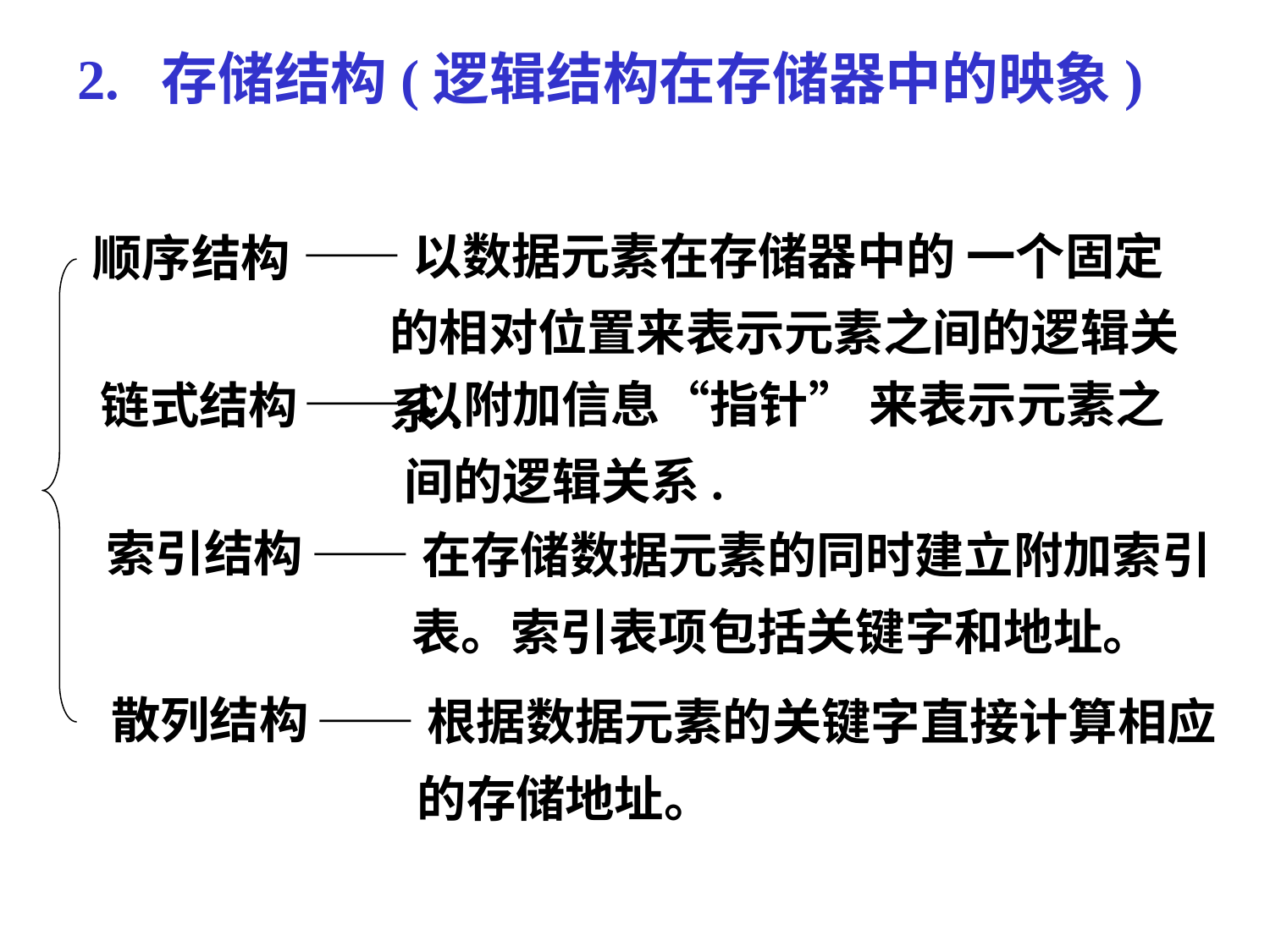

2.  存储结构(逻辑结构在存储器中的映象)
——以数据元素在存储器中的 一个固定的相对位置来表示元素之间的逻辑关系.
顺序结构

——以附加信息“指针” 来表示元素之间的逻辑关系.
链式结构
——在存储数据元素的同时建立附加索引表。索引表项包括关键字和地址。
索引结构
——根据数据元素的关键字直接计算相应的存储地址。
散列结构